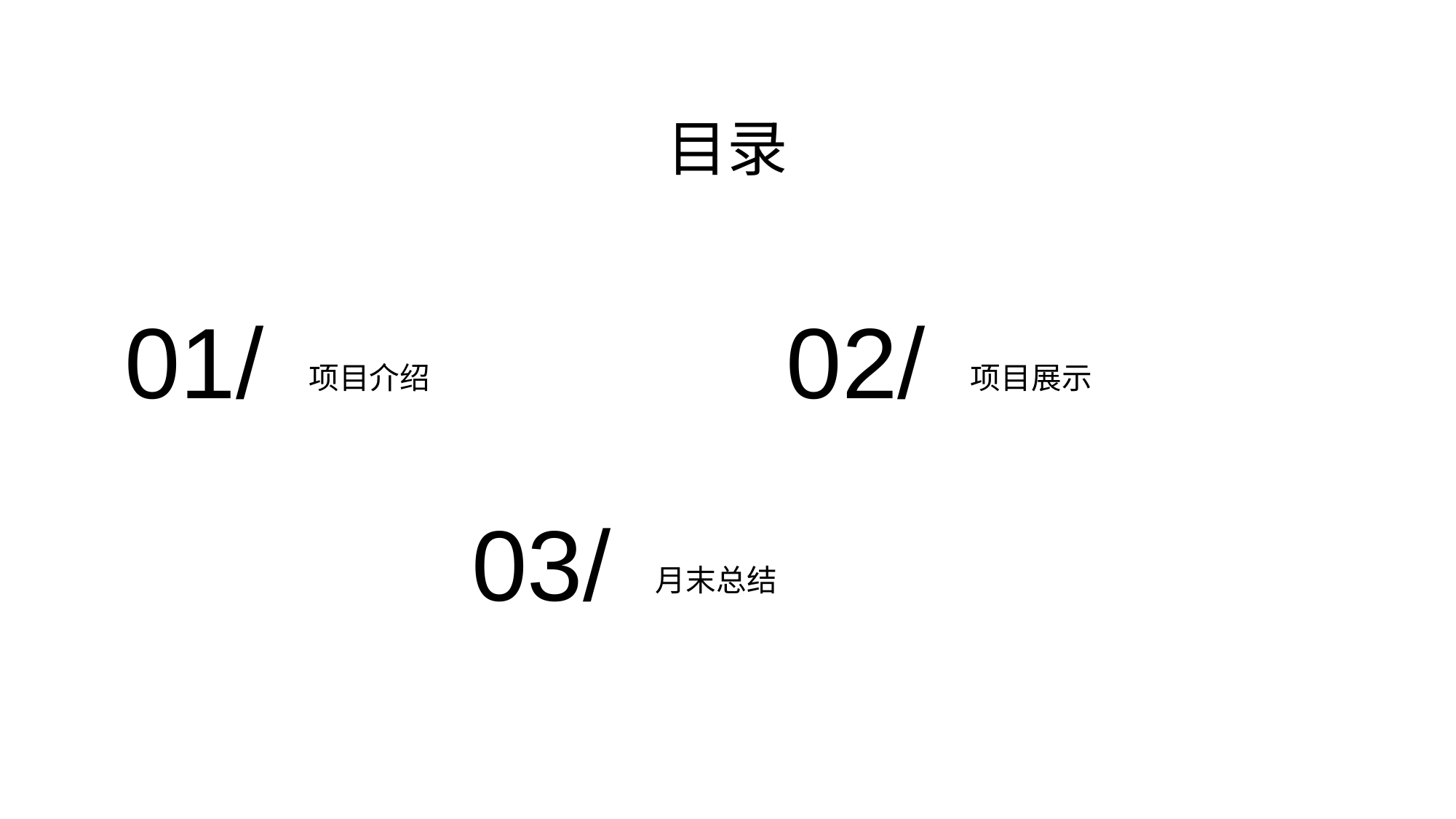

目录
01/
02/
项目介绍
项目展示
03/
月末总结